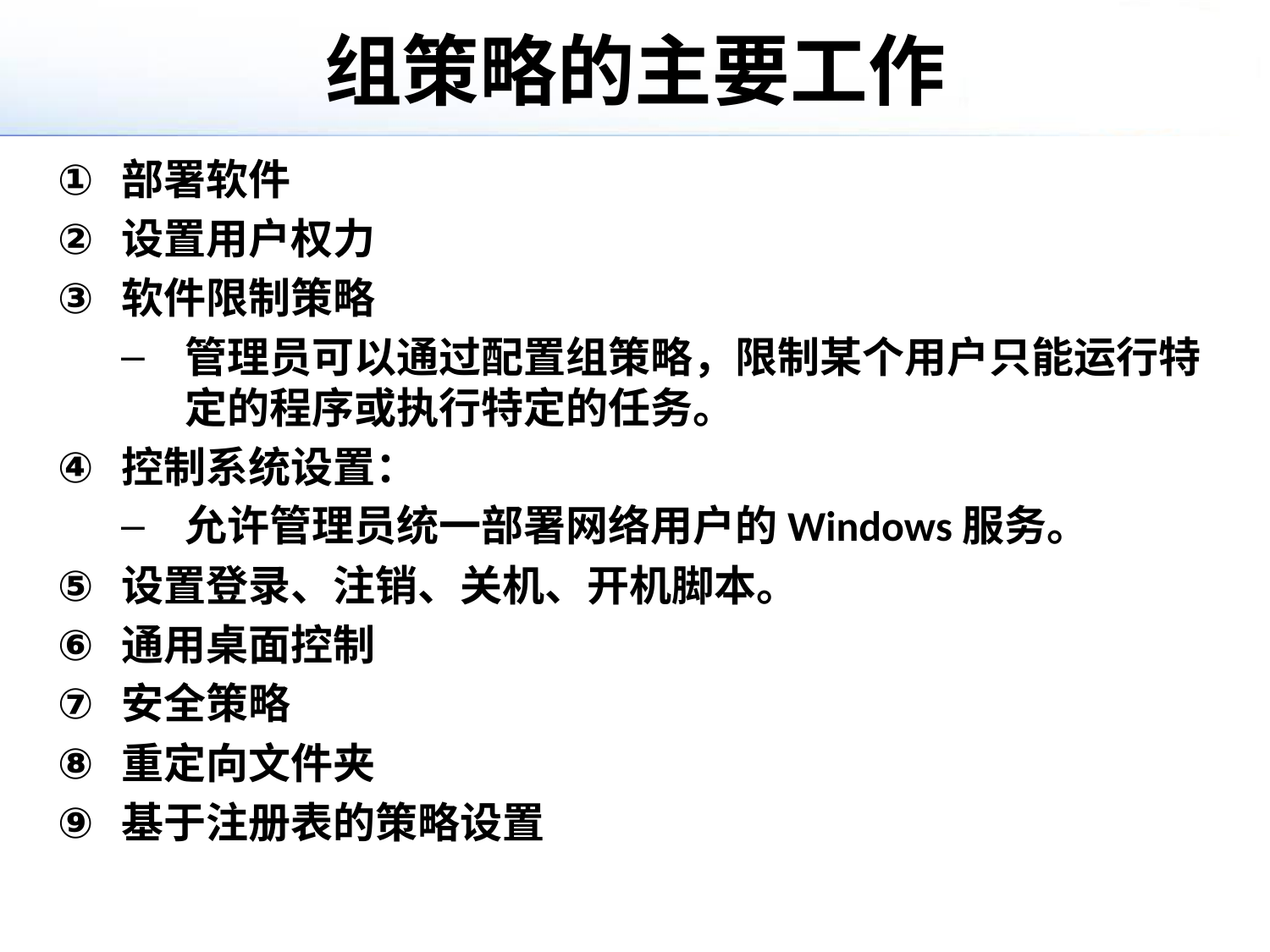

# 组策略的主要工作
部署软件
设置用户权力
软件限制策略
管理员可以通过配置组策略，限制某个用户只能运行特定的程序或执行特定的任务。
控制系统设置：
允许管理员统一部署网络用户的Windows服务。
设置登录、注销、关机、开机脚本。
通用桌面控制
安全策略
重定向文件夹
基于注册表的策略设置